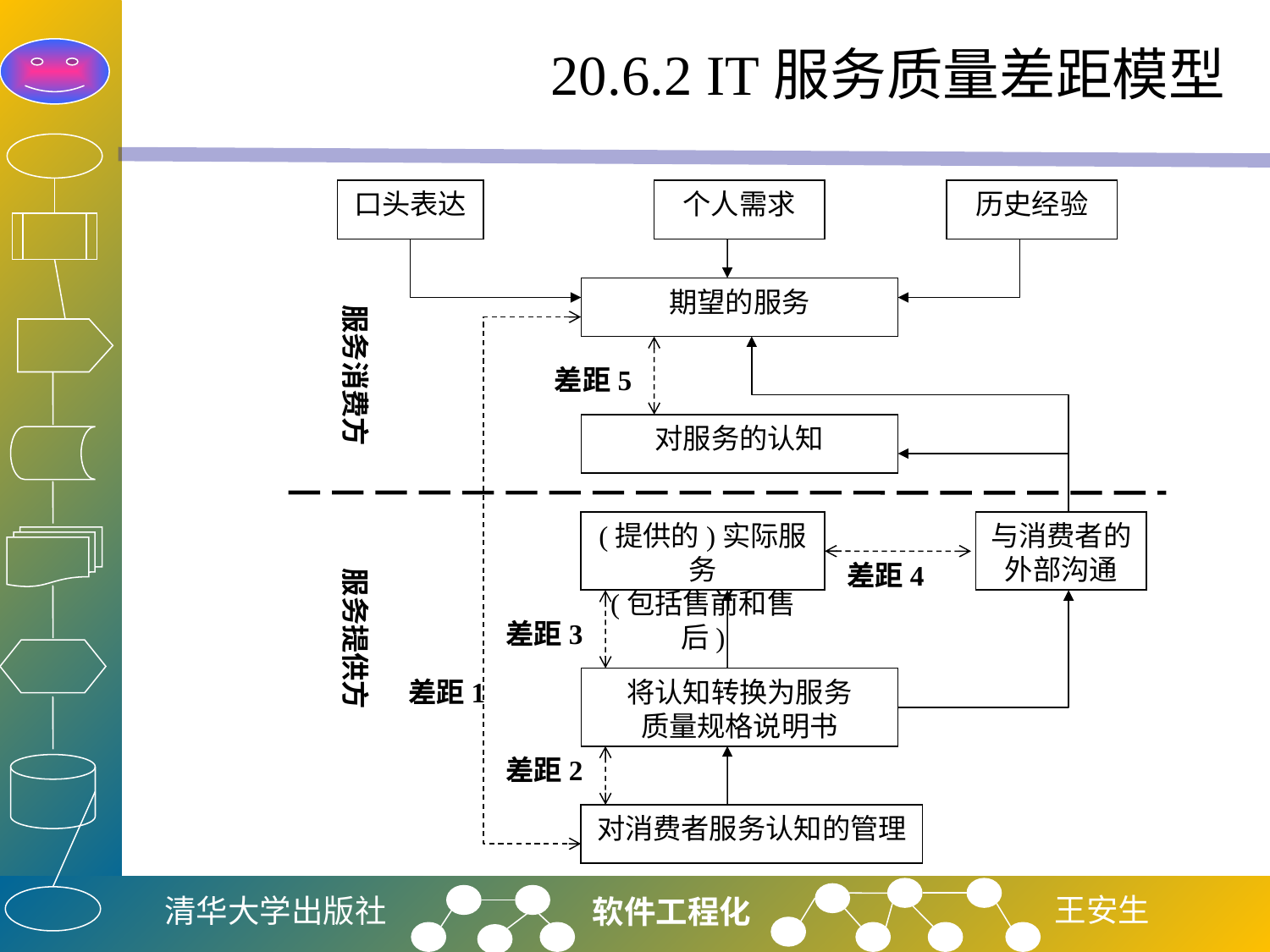

# 20.6.2 IT服务质量差距模型

口头表达
个人需求

历史经验

服务消费方
期望的服务

差距5

对服务的认知

(提供的)实际服务
(包括售前和售后)
与消费者的
外部沟通

服务提供方
差距4

差距3

差距1

将认知转换为服务
质量规格说明书
差距2

对消费者服务认知的管理